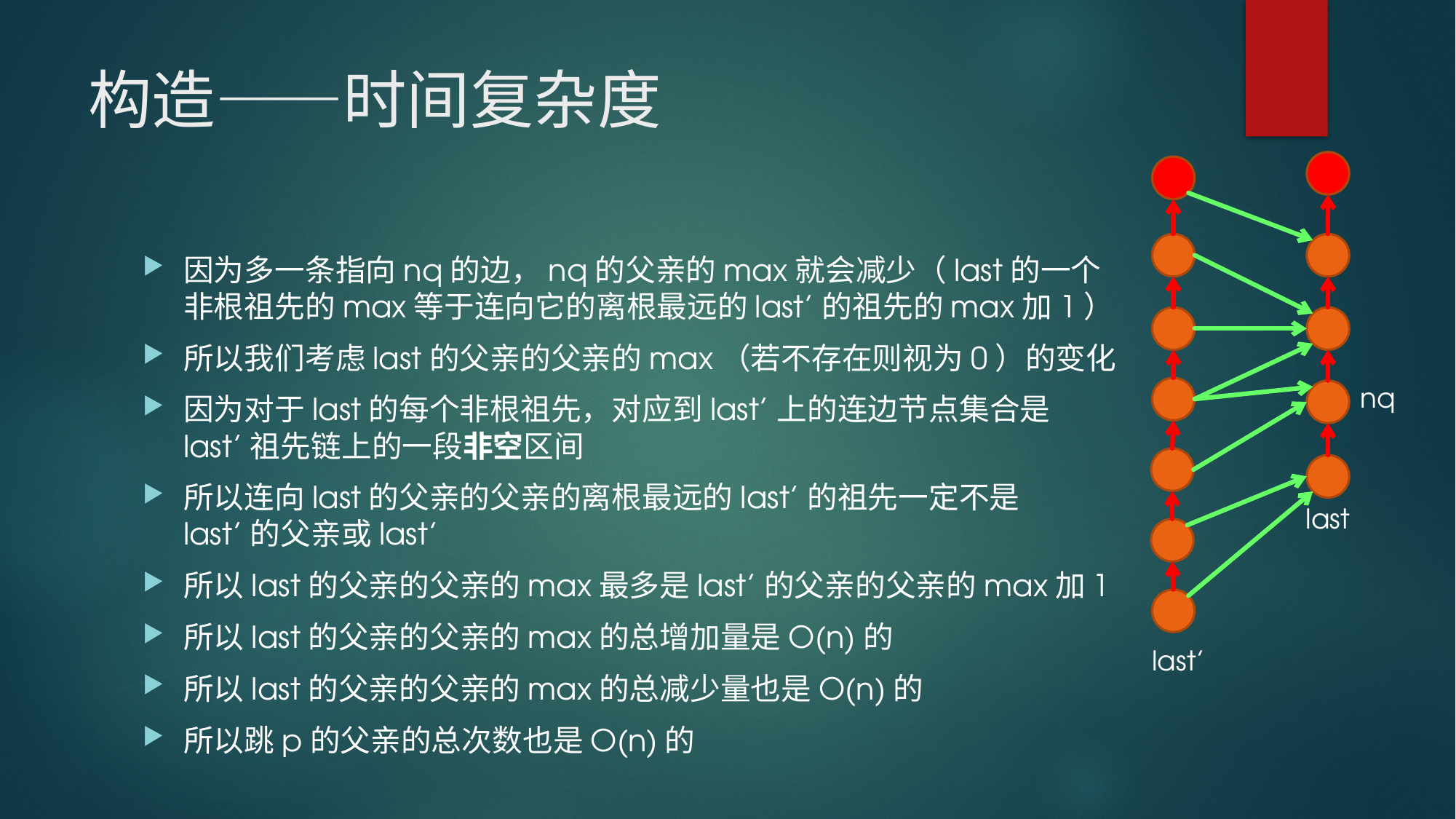

# 构造——时间复杂度

因为多一条指向nq的边，nq的父亲的max就会减少（last的一个非根祖先的max等于连向它的离根最远的last’的祖先的max加1）
所以我们考虑last的父亲的父亲的max（若不存在则视为0）的变化
因为对于last的每个非根祖先，对应到last’上的连边节点集合是last’祖先链上的一段非空区间
所以连向last的父亲的父亲的离根最远的last’的祖先一定不是last’的父亲或last’
所以last的父亲的父亲的max最多是last’的父亲的父亲的max加1
所以last的父亲的父亲的max的总增加量是O(n)的
所以last的父亲的父亲的max的总减少量也是O(n)的
所以跳p的父亲的总次数也是O(n)的

nq

last

last’